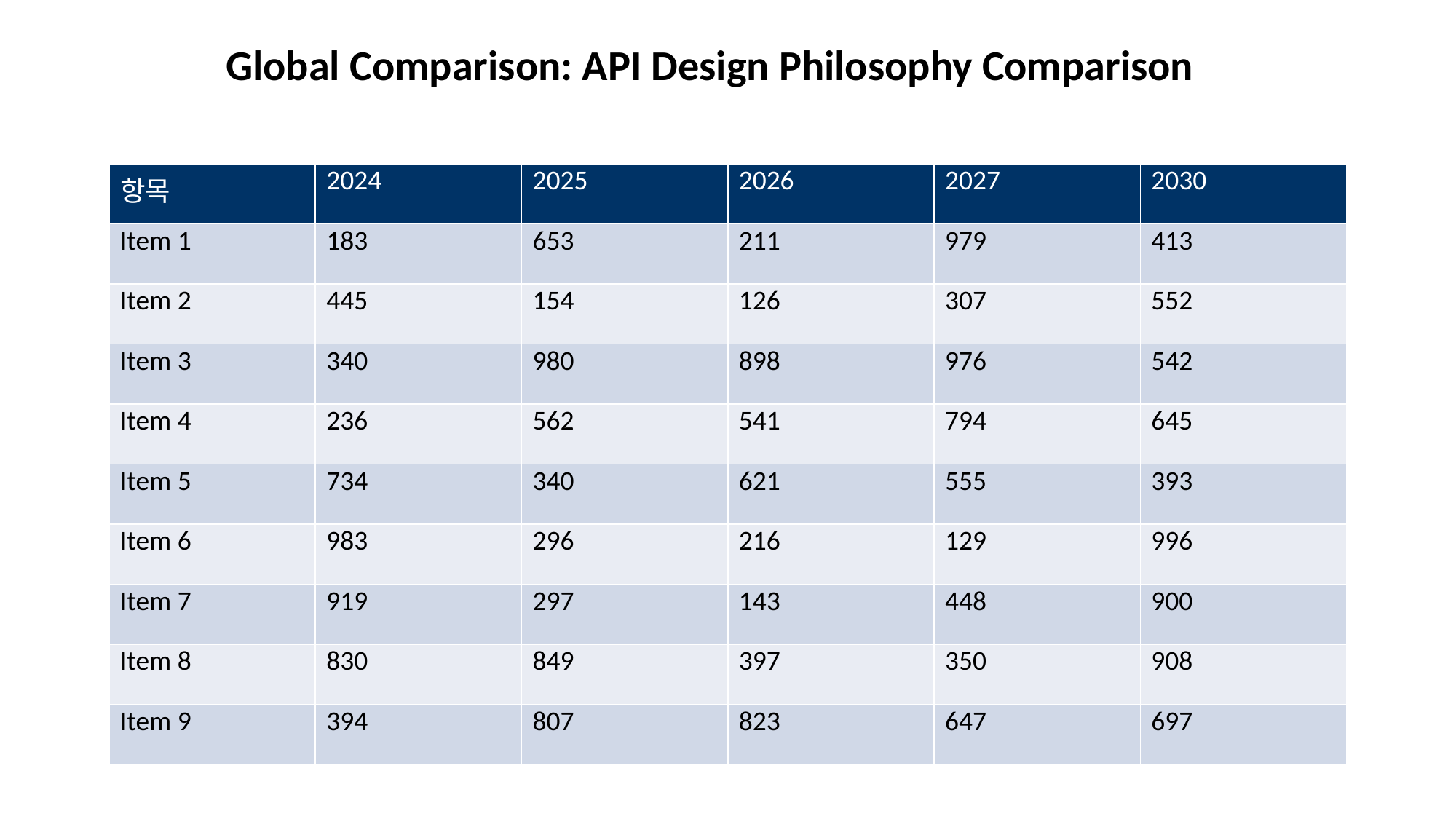

Global Comparison: API Design Philosophy Comparison
#
| 항목 | 2024 | 2025 | 2026 | 2027 | 2030 |
| --- | --- | --- | --- | --- | --- |
| Item 1 | 183 | 653 | 211 | 979 | 413 |
| Item 2 | 445 | 154 | 126 | 307 | 552 |
| Item 3 | 340 | 980 | 898 | 976 | 542 |
| Item 4 | 236 | 562 | 541 | 794 | 645 |
| Item 5 | 734 | 340 | 621 | 555 | 393 |
| Item 6 | 983 | 296 | 216 | 129 | 996 |
| Item 7 | 919 | 297 | 143 | 448 | 900 |
| Item 8 | 830 | 849 | 397 | 350 | 908 |
| Item 9 | 394 | 807 | 823 | 647 | 697 |